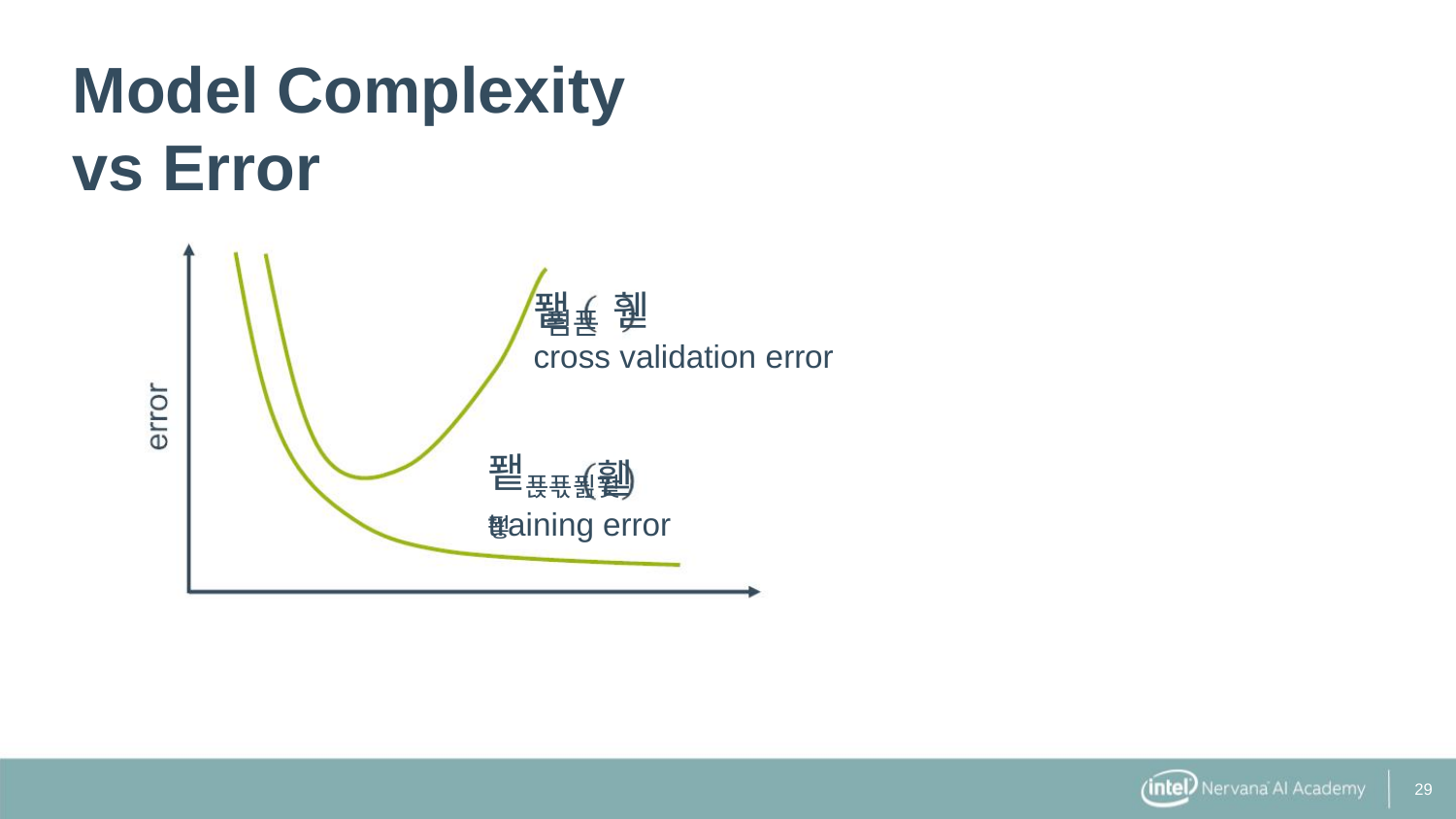

Model Complexity vs Error
퐽 휃
푐푣
cross validation error
퐽푡푟푎푖푛
휃
training error
29